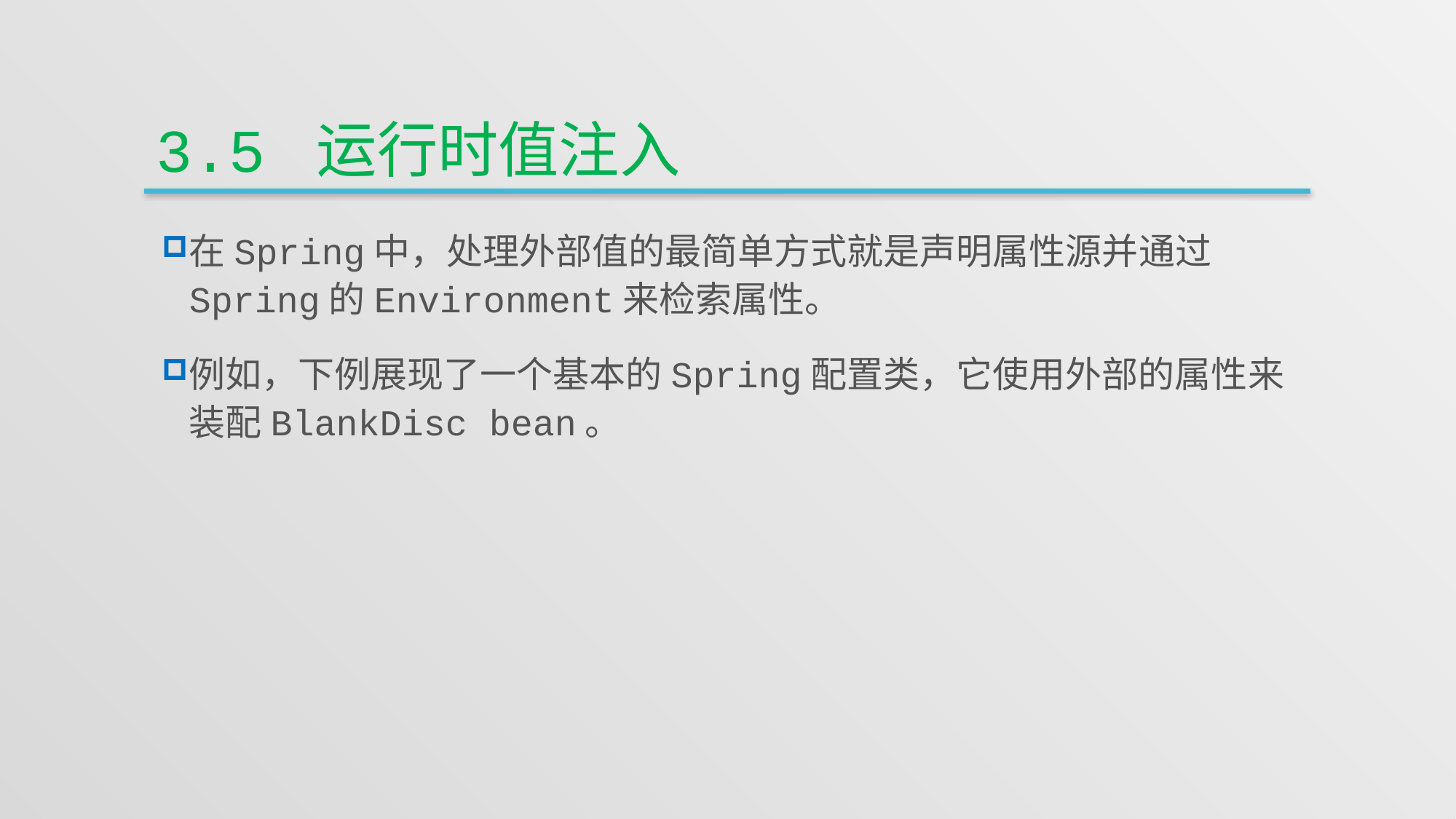

# 3.5 运行时值注入
在Spring中，处理外部值的最简单方式就是声明属性源并通过Spring的Environment来检索属性。
例如，下例展现了一个基本的Spring配置类，它使用外部的属性来装配BlankDisc bean。